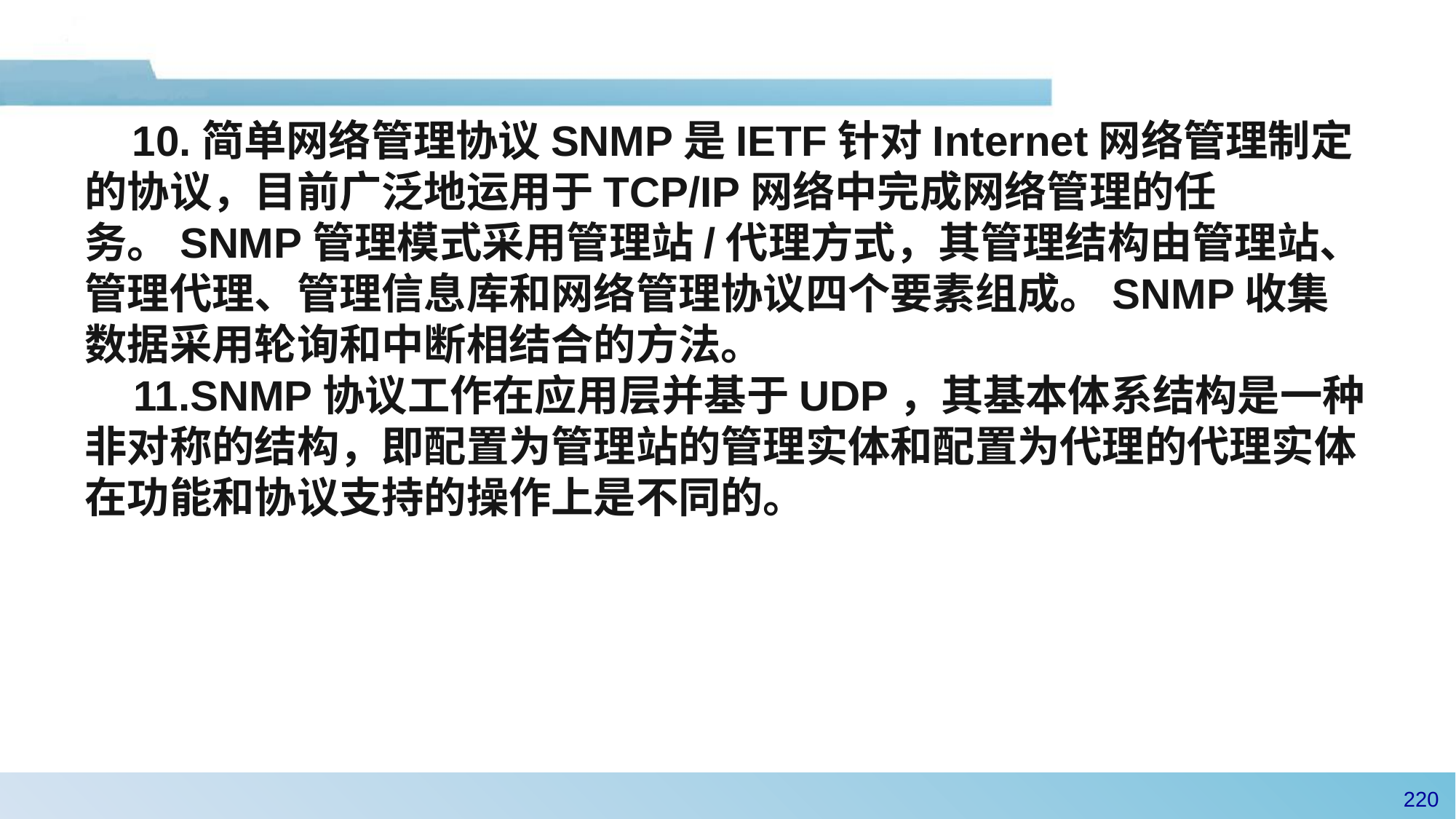

10.简单网络管理协议SNMP是IETF针对Internet网络管理制定的协议，目前广泛地运用于TCP/IP网络中完成网络管理的任务。SNMP管理模式采用管理站/代理方式，其管理结构由管理站、管理代理、管理信息库和网络管理协议四个要素组成。SNMP收集数据采用轮询和中断相结合的方法。
    11.SNMP协议工作在应用层并基于UDP，其基本体系结构是一种非对称的结构，即配置为管理站的管理实体和配置为代理的代理实体在功能和协议支持的操作上是不同的。
220